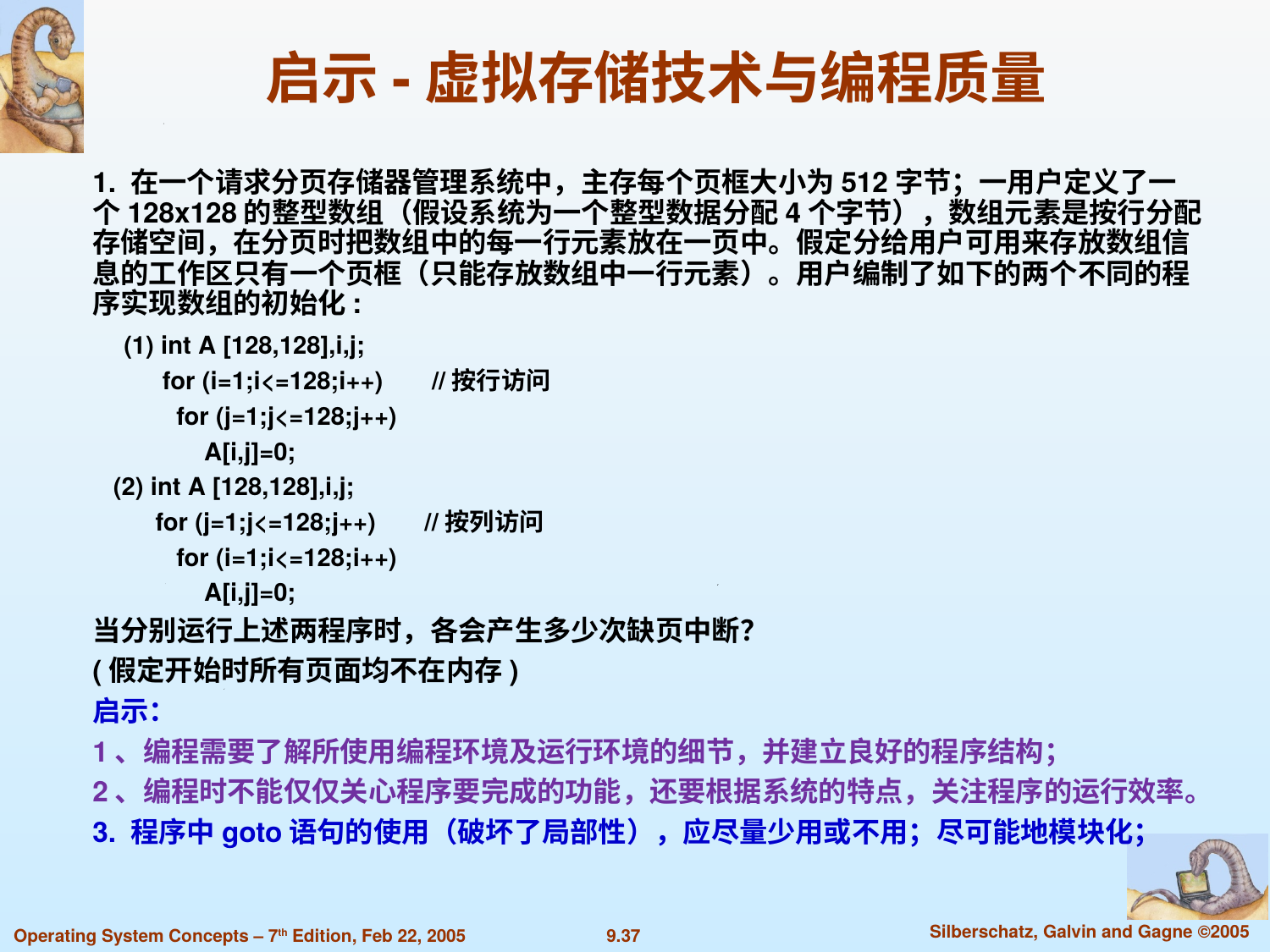

启示-虚拟存储技术与编程质量
1. 在一个请求分页存储器管理系统中，主存每个页框大小为512字节；一用户定义了一个128x128的整型数组（假设系统为一个整型数据分配4个字节），数组元素是按行分配存储空间，在分页时把数组中的每一行元素放在一页中。假定分给用户可用来存放数组信息的工作区只有一个页框（只能存放数组中一行元素）。用户编制了如下的两个不同的程序实现数组的初始化:
    (1) int A [128,128],i,j;
          for (i=1;i<=128;i++)       //按行访问
            for (j=1;j<=128;j++)
                A[i,j]=0;
   (2) int A [128,128],i,j;
         for (j=1;j<=128;j++)       //按列访问
            for (i=1;i<=128;i++)
                A[i,j]=0;
当分别运行上述两程序时，各会产生多少次缺页中断？
(假定开始时所有页面均不在内存)
启示：
1、编程需要了解所使用编程环境及运行环境的细节，并建立良好的程序结构；
2、编程时不能仅仅关心程序要完成的功能，还要根据系统的特点，关注程序的运行效率。
3. 程序中goto语句的使用（破坏了局部性），应尽量少用或不用；尽可能地模块化；